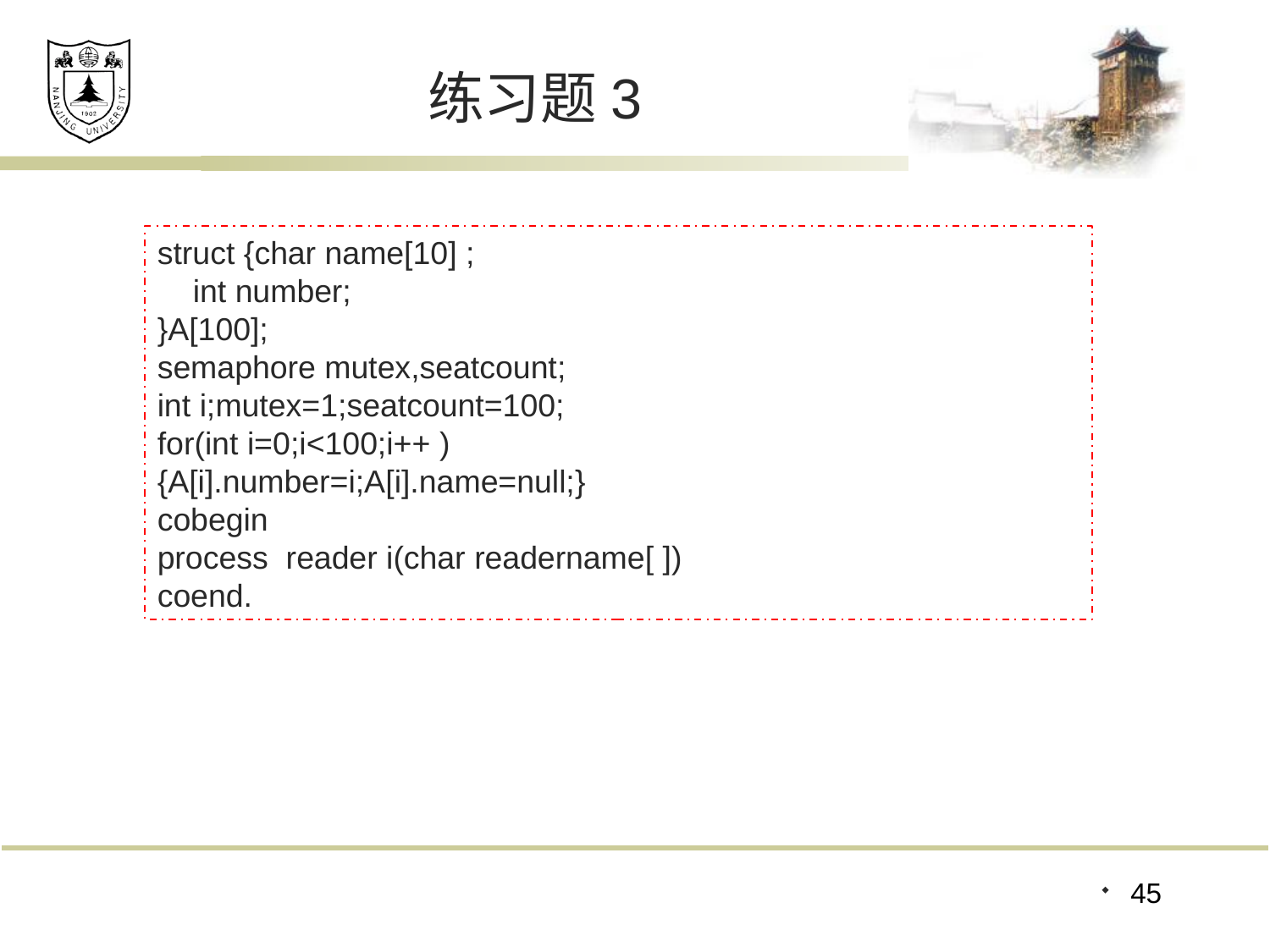

# 练习题3
struct {char name[10] ;
    int number;
}A[100];
semaphore mutex,seatcount;
int i;mutex=1;seatcount=100;
for(int i=0;i<100;i++ )
{A[i].number=i;A[i].name=null;}
cobegin
process  reader i(char readername[ ])
coend.
45